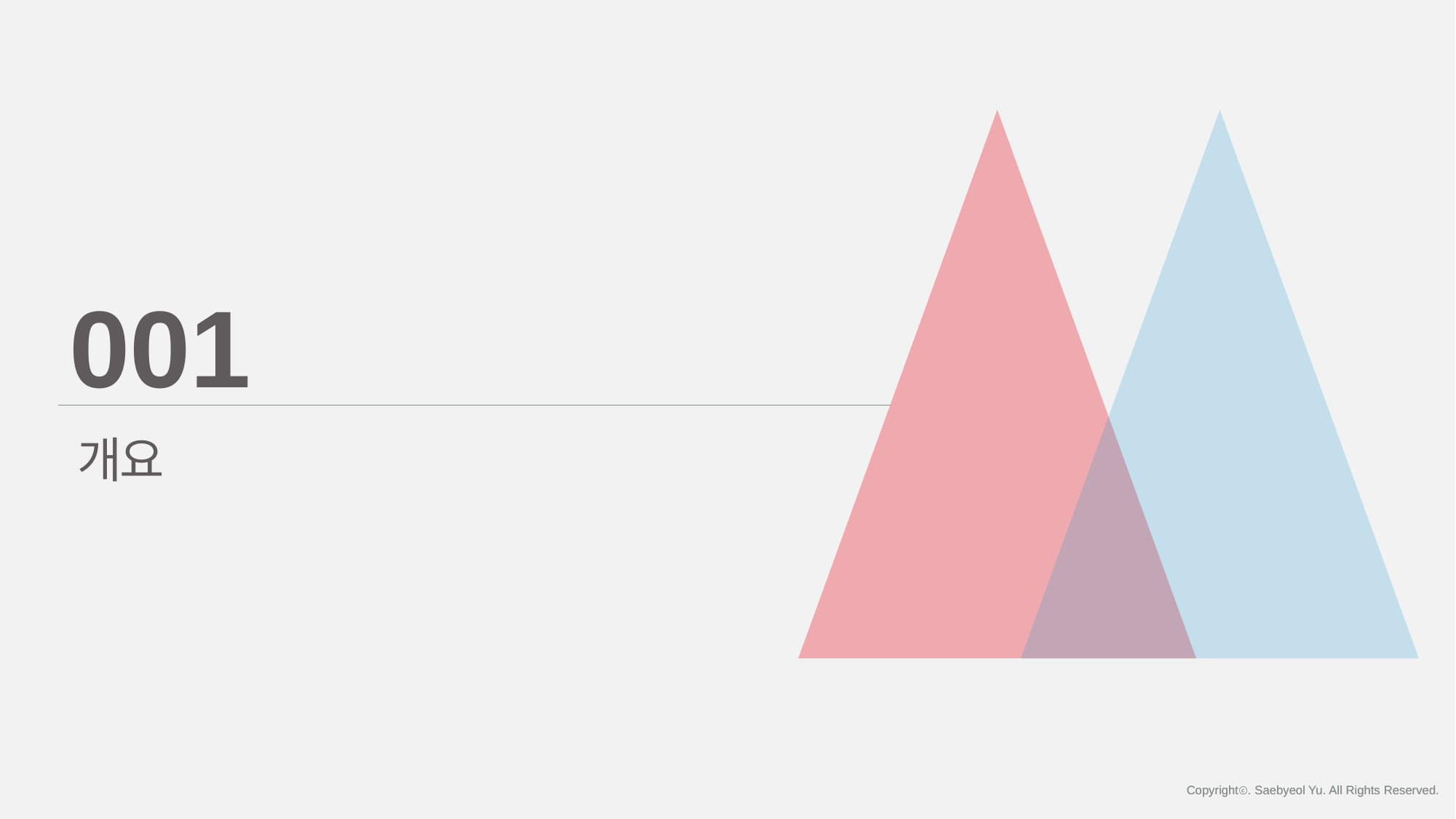

001
개요
Copyrightⓒ. Saebyeol Yu. All Rights Reserved.